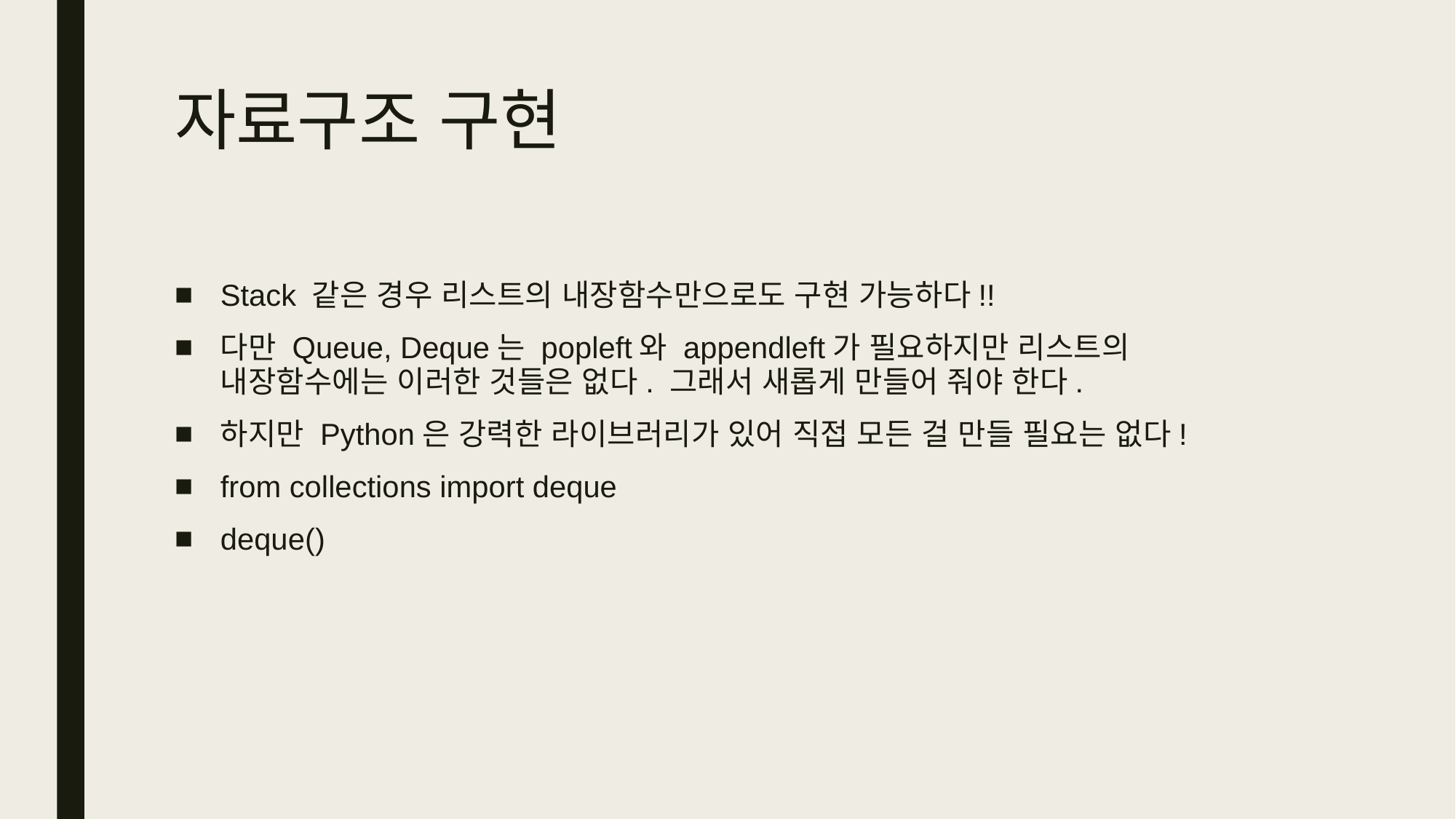

# 자료구조 구현
Stack 같은 경우 리스트의 내장함수만으로도 구현 가능하다!!
다만 Queue, Deque는 popleft와 appendleft가 필요하지만 리스트의 내장함수에는 이러한 것들은 없다. 그래서 새롭게 만들어 줘야 한다.
하지만 Python은 강력한 라이브러리가 있어 직접 모든 걸 만들 필요는 없다!
from collections import deque
deque()